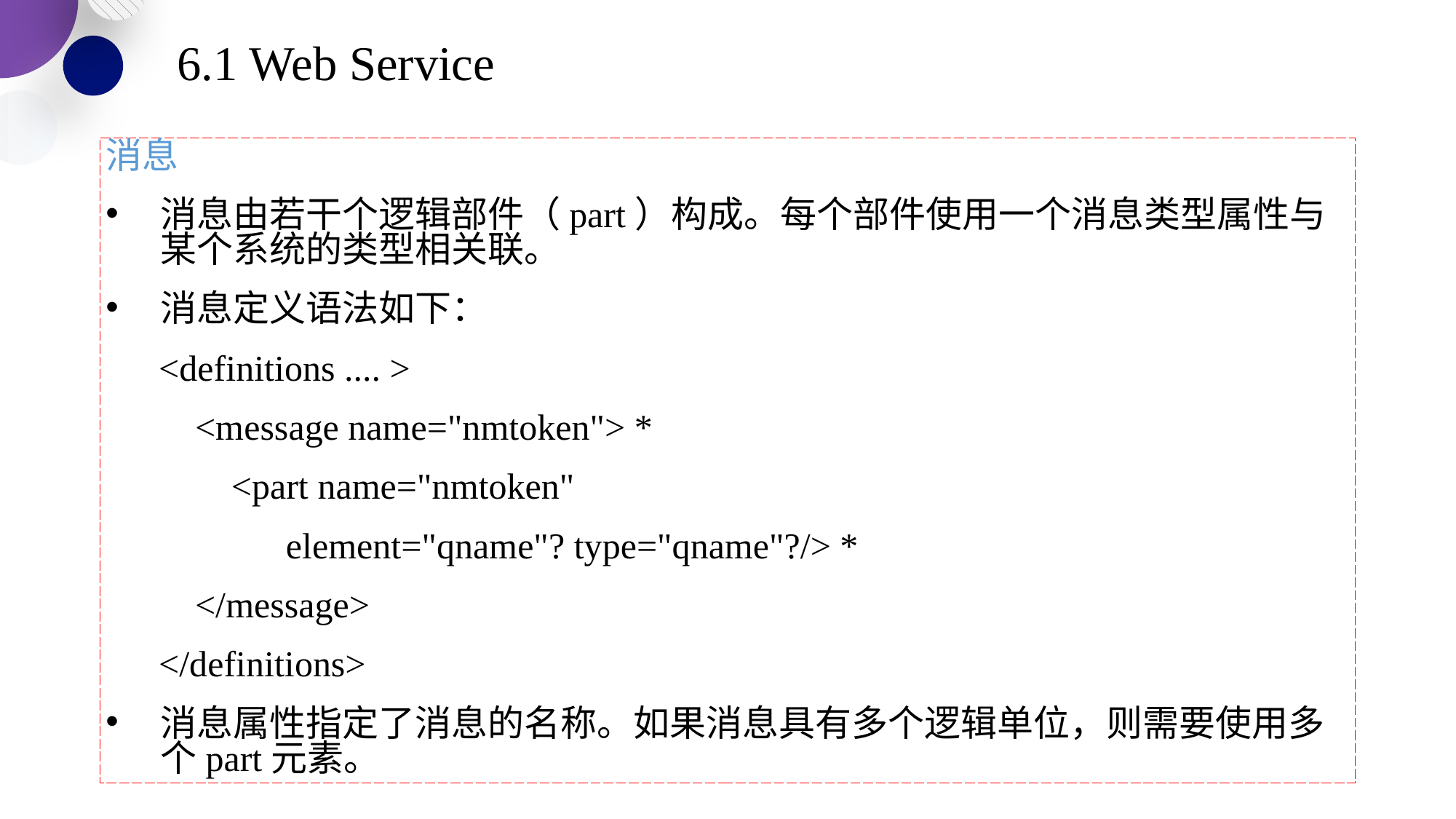

6.1 Web Service
#
消息
消息由若干个逻辑部件（part）构成。每个部件使用一个消息类型属性与某个系统的类型相关联。
消息定义语法如下：
<definitions .... >
    <message name="nmtoken"> *
        <part name="nmtoken"
              element="qname"? type="qname"?/> *
    </message>
</definitions>
消息属性指定了消息的名称。如果消息具有多个逻辑单位，则需要使用多个part元素。